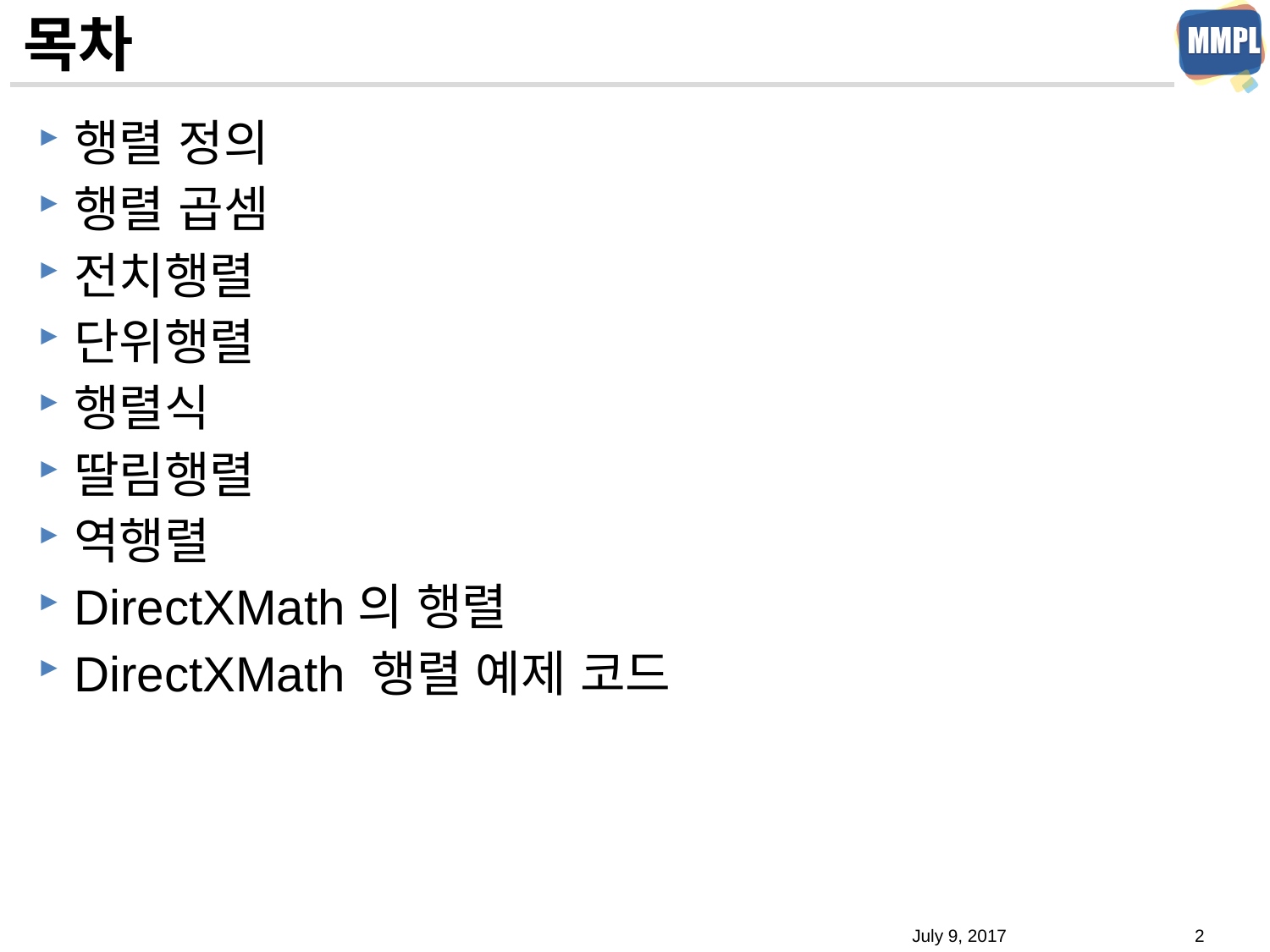

# 목차
행렬 정의
행렬 곱셈
전치행렬
단위행렬
행렬식
딸림행렬
역행렬
DirectXMath의 행렬
DirectXMath 행렬 예제 코드
July 9, 2017
2